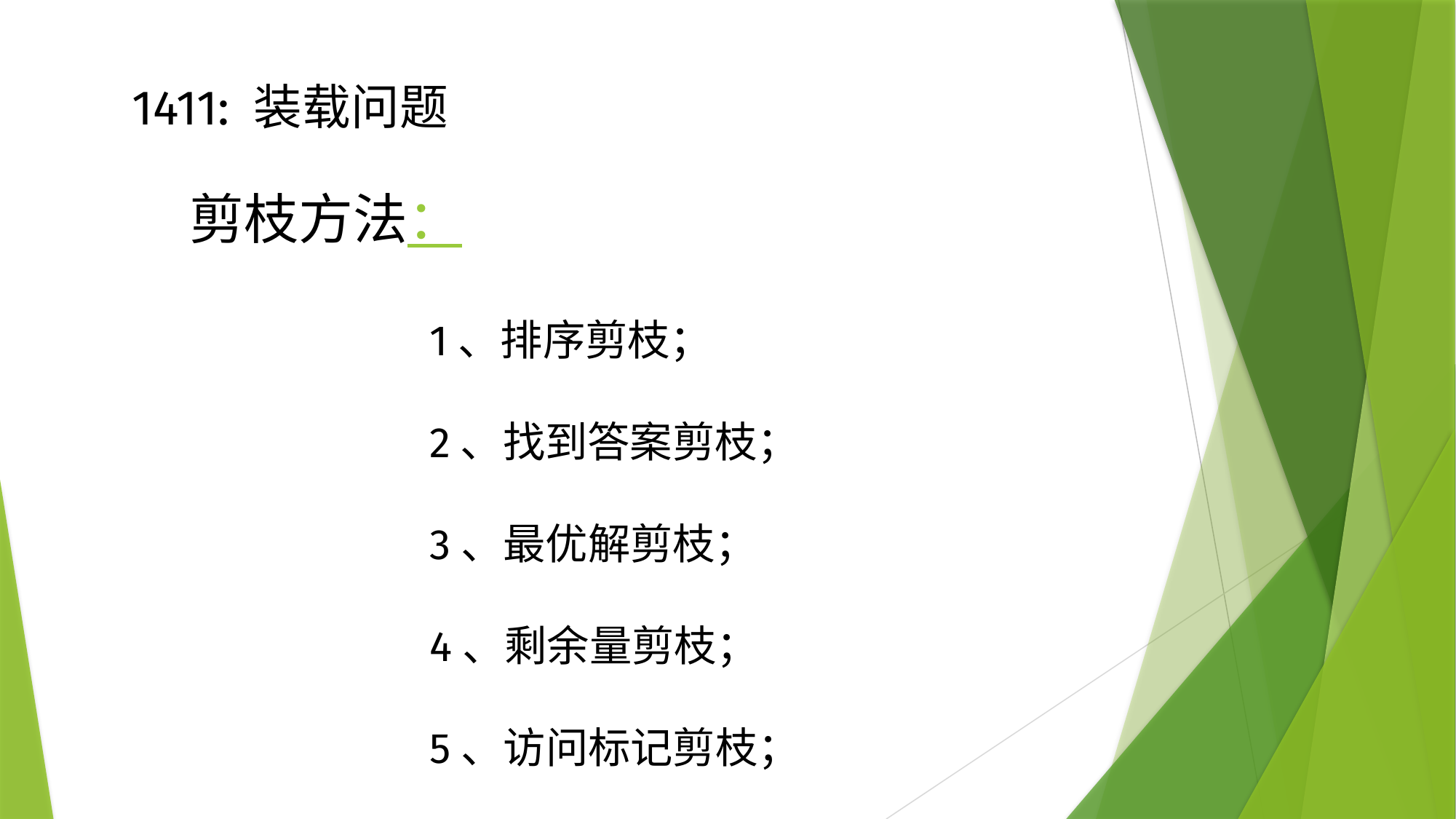

1411: 装载问题
剪枝方法：
1、排序剪枝；
2、找到答案剪枝；
3、最优解剪枝；
4、剩余量剪枝；
5、访问标记剪枝；